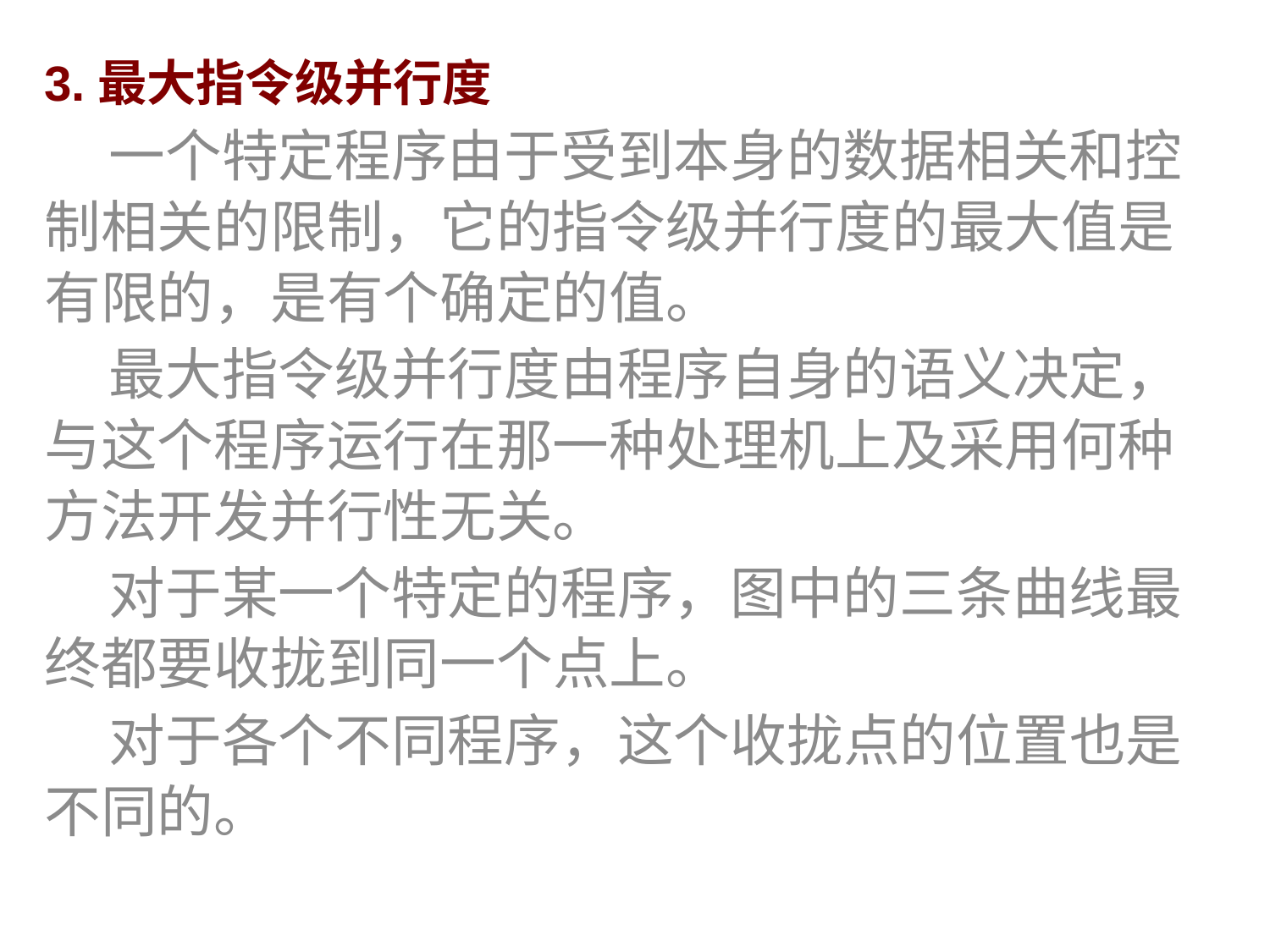

3.最大指令级并行度
    一个特定程序由于受到本身的数据相关和控制相关的限制，它的指令级并行度的最大值是有限的，是有个确定的值。
    最大指令级并行度由程序自身的语义决定，与这个程序运行在那一种处理机上及采用何种方法开发并行性无关。
    对于某一个特定的程序，图中的三条曲线最终都要收拢到同一个点上。
    对于各个不同程序，这个收拢点的位置也是不同的。